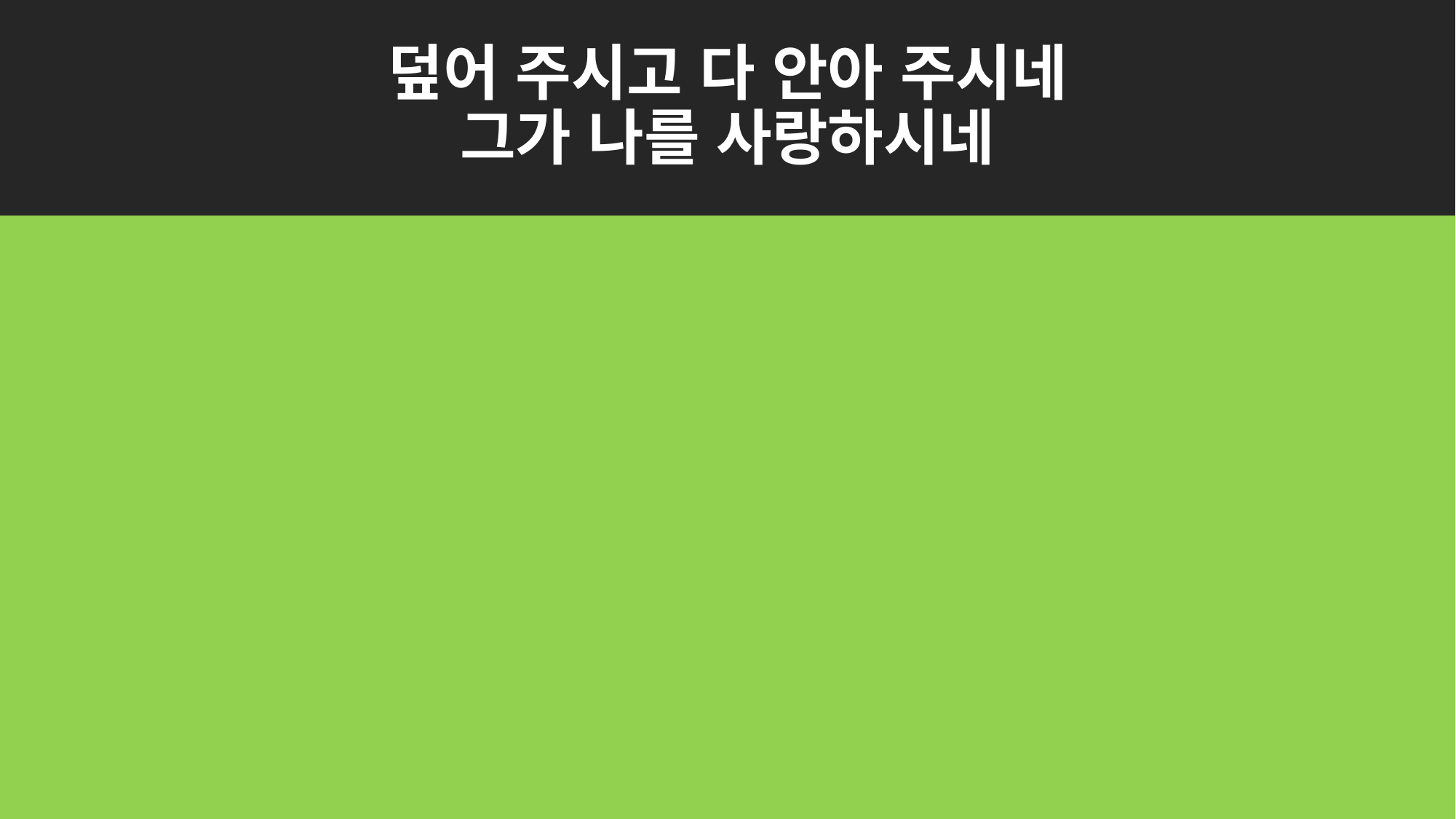

# 덮어 주시고 다 안아 주시네 그가 나를 사랑하시네